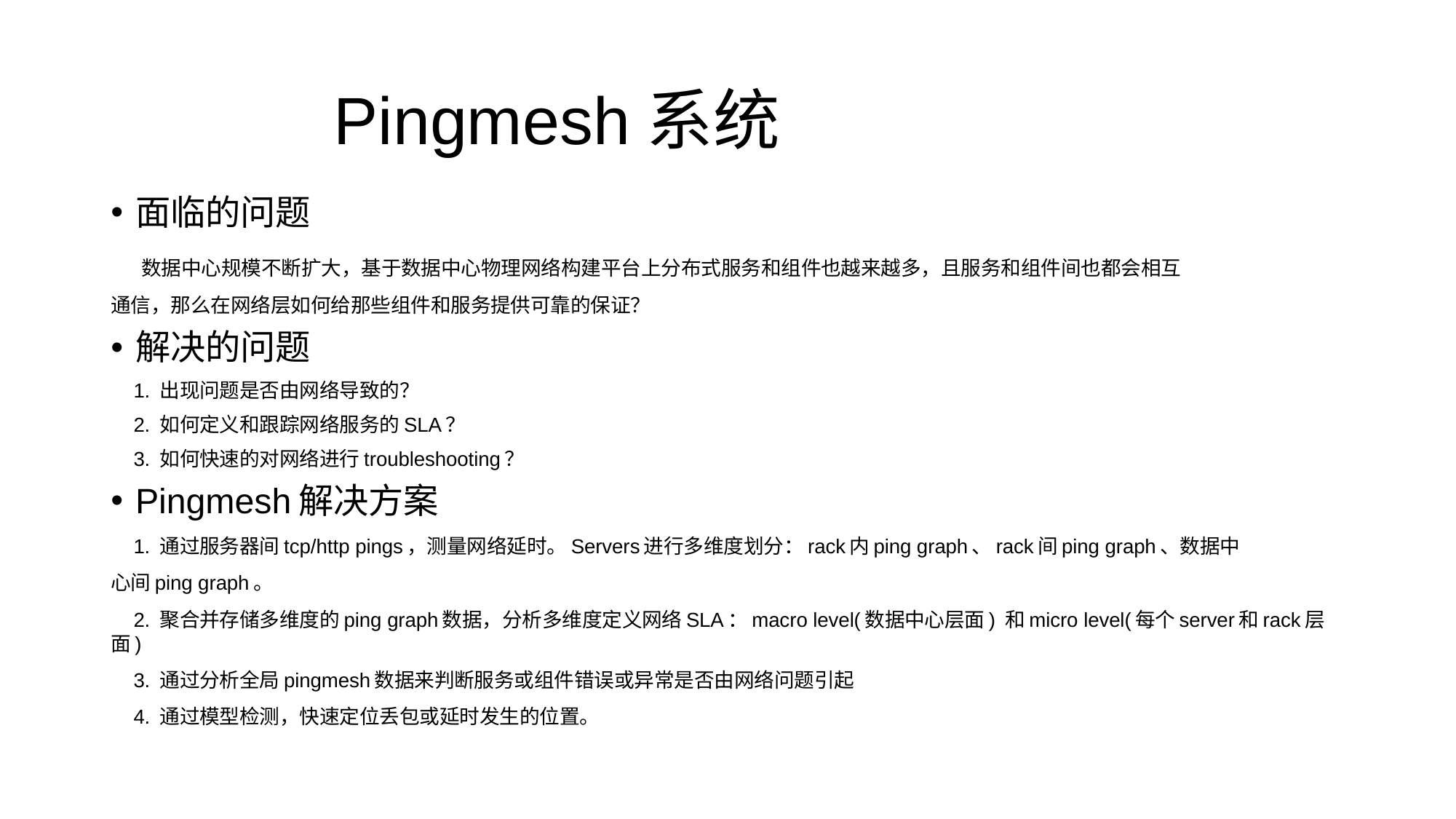

# Pingmesh系统
面临的问题
   数据中心规模不断扩大，基于数据中心物理网络构建平台上分布式服务和组件也越来越多，且服务和组件间也都会相互
通信，那么在网络层如何给那些组件和服务提供可靠的保证？
解决的问题
    1. 出现问题是否由网络导致的？
    2. 如何定义和跟踪网络服务的SLA？
    3. 如何快速的对网络进行troubleshooting？
Pingmesh解决方案
    1. 通过服务器间tcp/http pings，测量网络延时。Servers进行多维度划分：rack内ping graph、rack间ping graph、数据中
心间ping graph。
    2. 聚合并存储多维度的ping graph数据，分析多维度定义网络SLA：macro level(数据中心层面) 和micro level(每个server和rack层面)
    3. 通过分析全局pingmesh数据来判断服务或组件错误或异常是否由网络问题引起
    4. 通过模型检测，快速定位丢包或延时发生的位置。